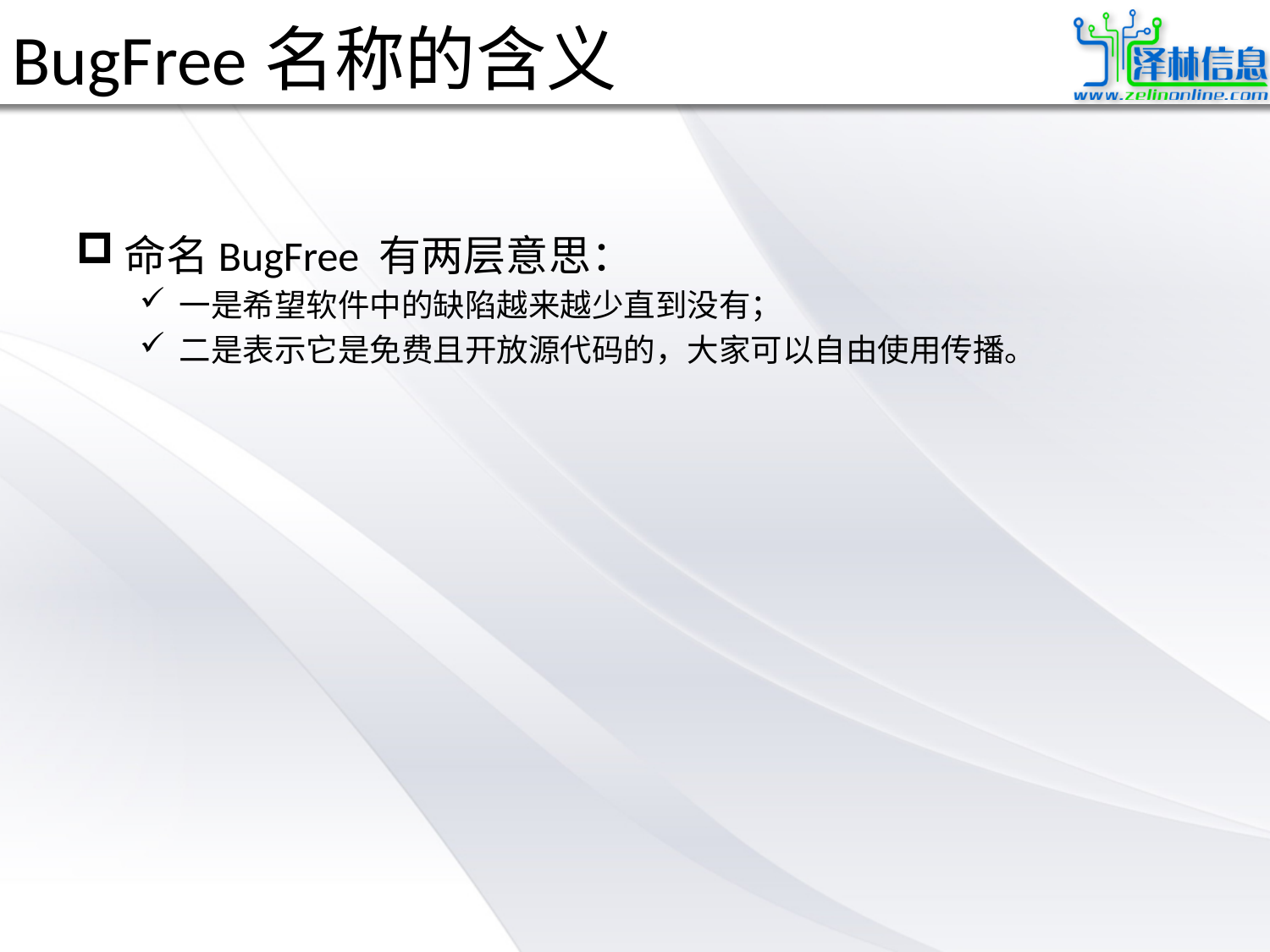

# BugFree名称的含义
命名BugFree 有两层意思：
一是希望软件中的缺陷越来越少直到没有；
二是表示它是免费且开放源代码的，大家可以自由使用传播。